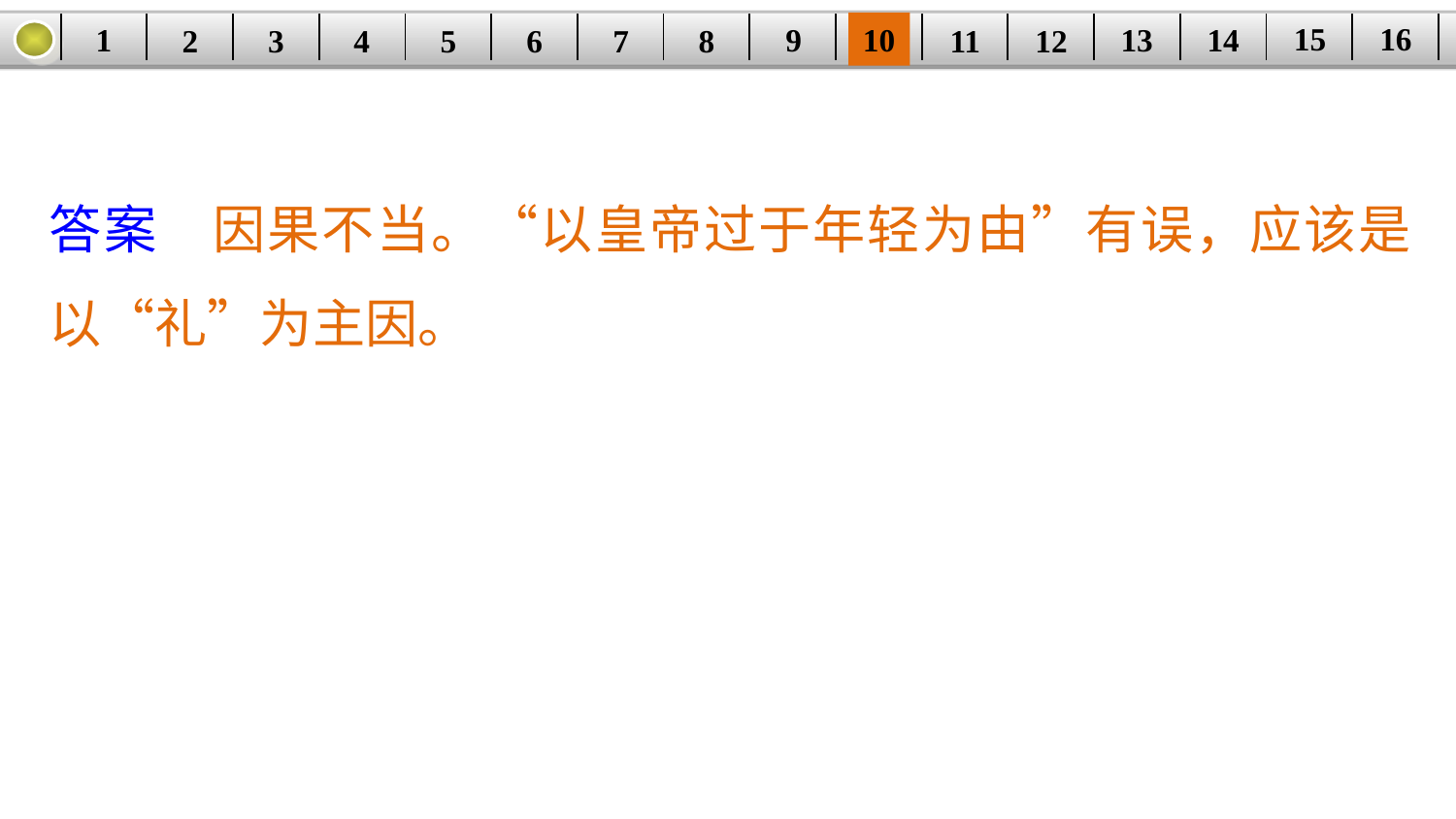

16

15
14
9
10
1
13
3
4
5
6
8
11
2
12
|  |  |  |  |  |  |  |  |  |  |  |  |  |  |  |  |
| --- | --- | --- | --- | --- | --- | --- | --- | --- | --- | --- | --- | --- | --- | --- | --- |
7

答案　因果不当。“以皇帝过于年轻为由”有误，应该是以“礼”为主因。